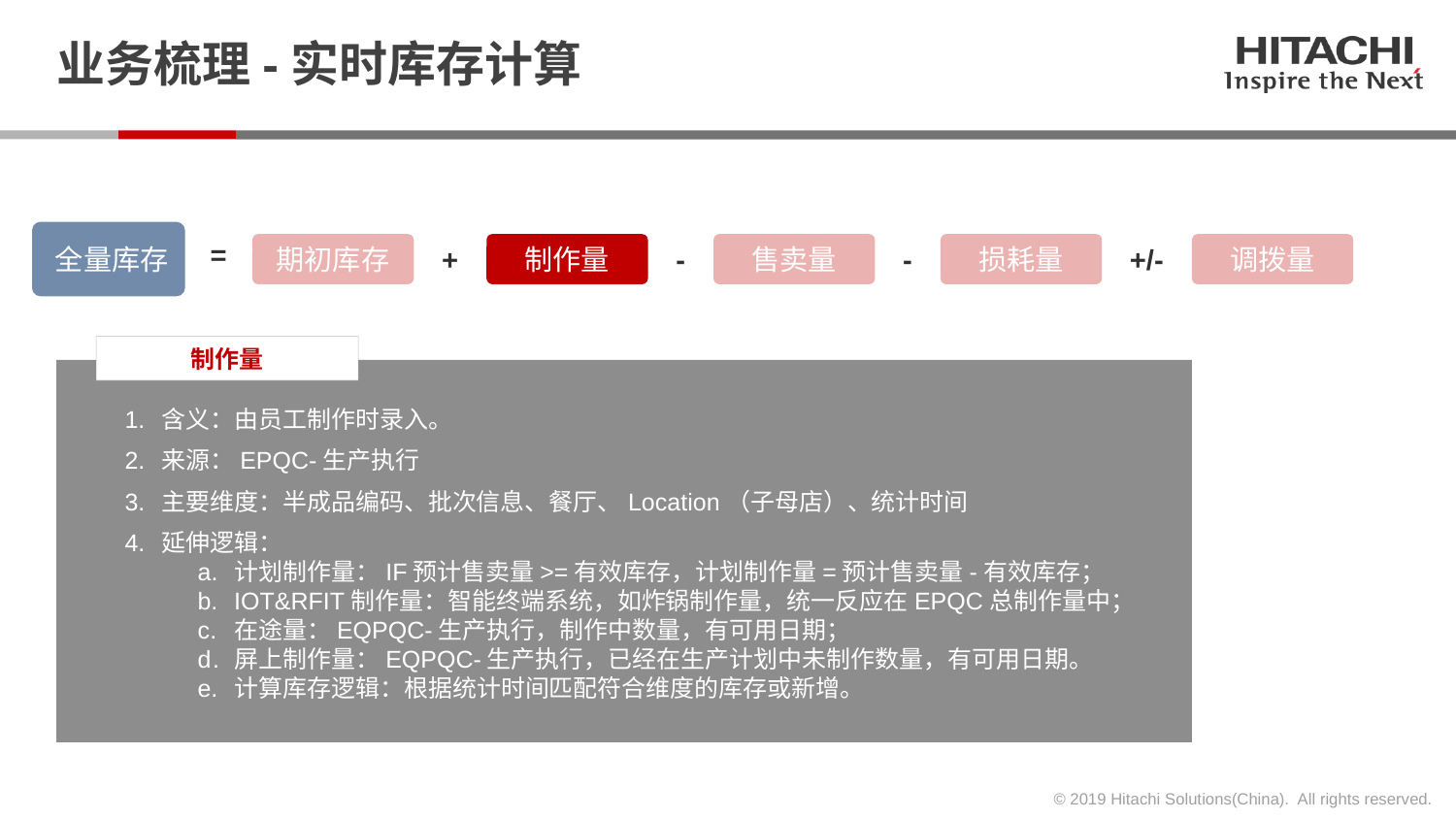

# 业务梳理-实时库存计算

制作量
全量库存
=
期初库存
制作量
售卖量
损耗量
调拨量
+
-
-
+/-

含义：由员工制作时录入。
来源：EPQC-生产执行
主要维度：半成品编码、批次信息、餐厅、Location（子母店）、统计时间
延伸逻辑：
计划制作量：IF预计售卖量>=有效库存，计划制作量=预计售卖量-有效库存；
IOT&RFIT制作量：智能终端系统，如炸锅制作量，统一反应在EPQC总制作量中；
在途量：EQPQC-生产执行，制作中数量，有可用日期；
屏上制作量：EQPQC-生产执行，已经在生产计划中未制作数量，有可用日期。
计算库存逻辑：根据统计时间匹配符合维度的库存或新增。